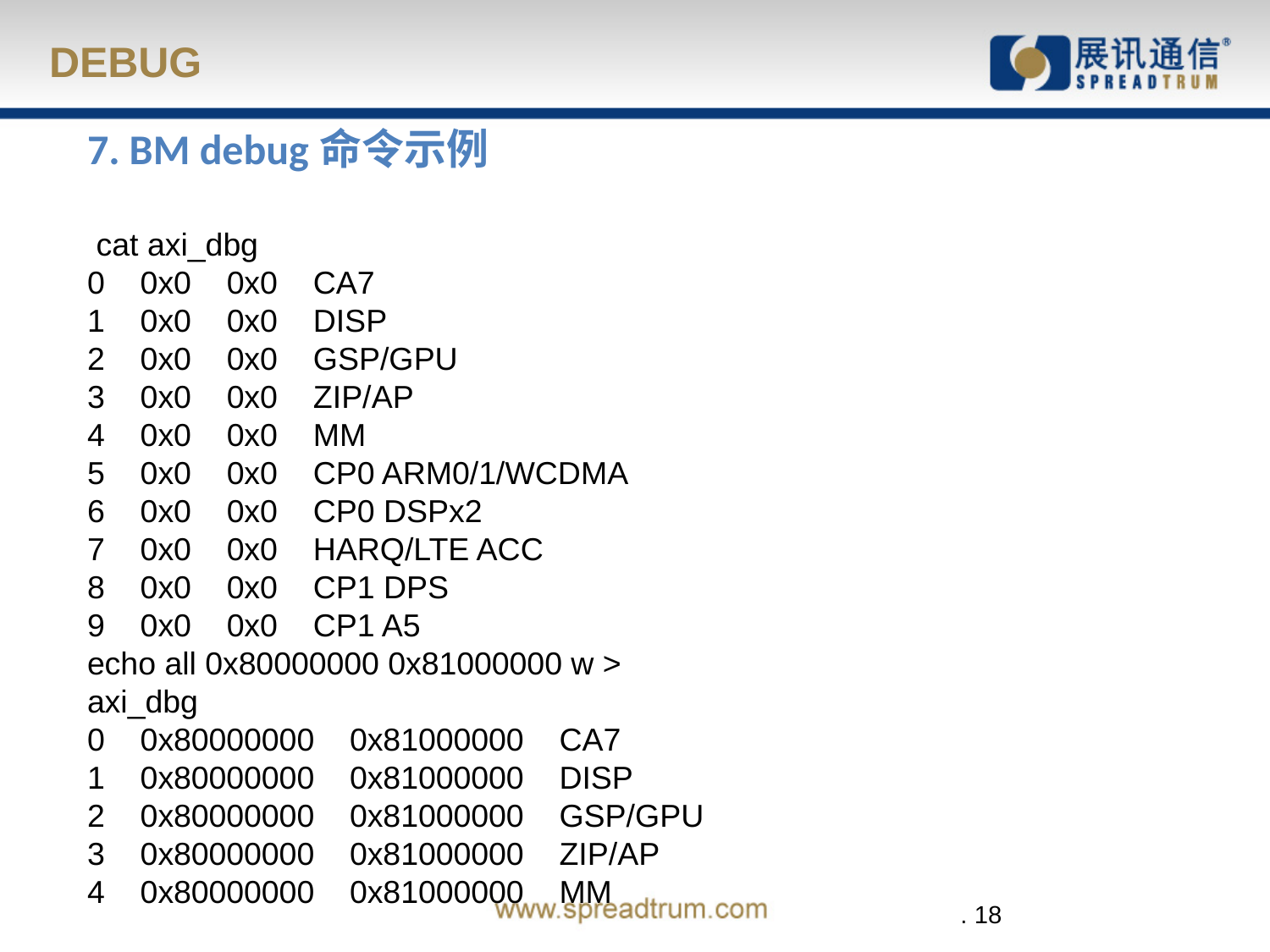

# DEBUG
7. BM debug命令示例

 cat axi_dbg                                                                     
0    0x0    0x0    CA7
1    0x0    0x0    DISP
2    0x0    0x0    GSP/GPU
3    0x0    0x0    ZIP/AP
4    0x0    0x0    MM
5    0x0    0x0    CP0 ARM0/1/WCDMA
6    0x0    0x0    CP0 DSPx2
7    0x0    0x0    HARQ/LTE ACC
8    0x0    0x0    CP1 DPS
9    0x0    0x0    CP1 A5
echo all 0x80000000 0x81000000 w > axi_dbg                                                                    
0    0x80000000    0x81000000    CA7
1    0x80000000    0x81000000    DISP
2    0x80000000    0x81000000    GSP/GPU
3    0x80000000    0x81000000    ZIP/AP
4    0x80000000    0x81000000    MM
  . 18